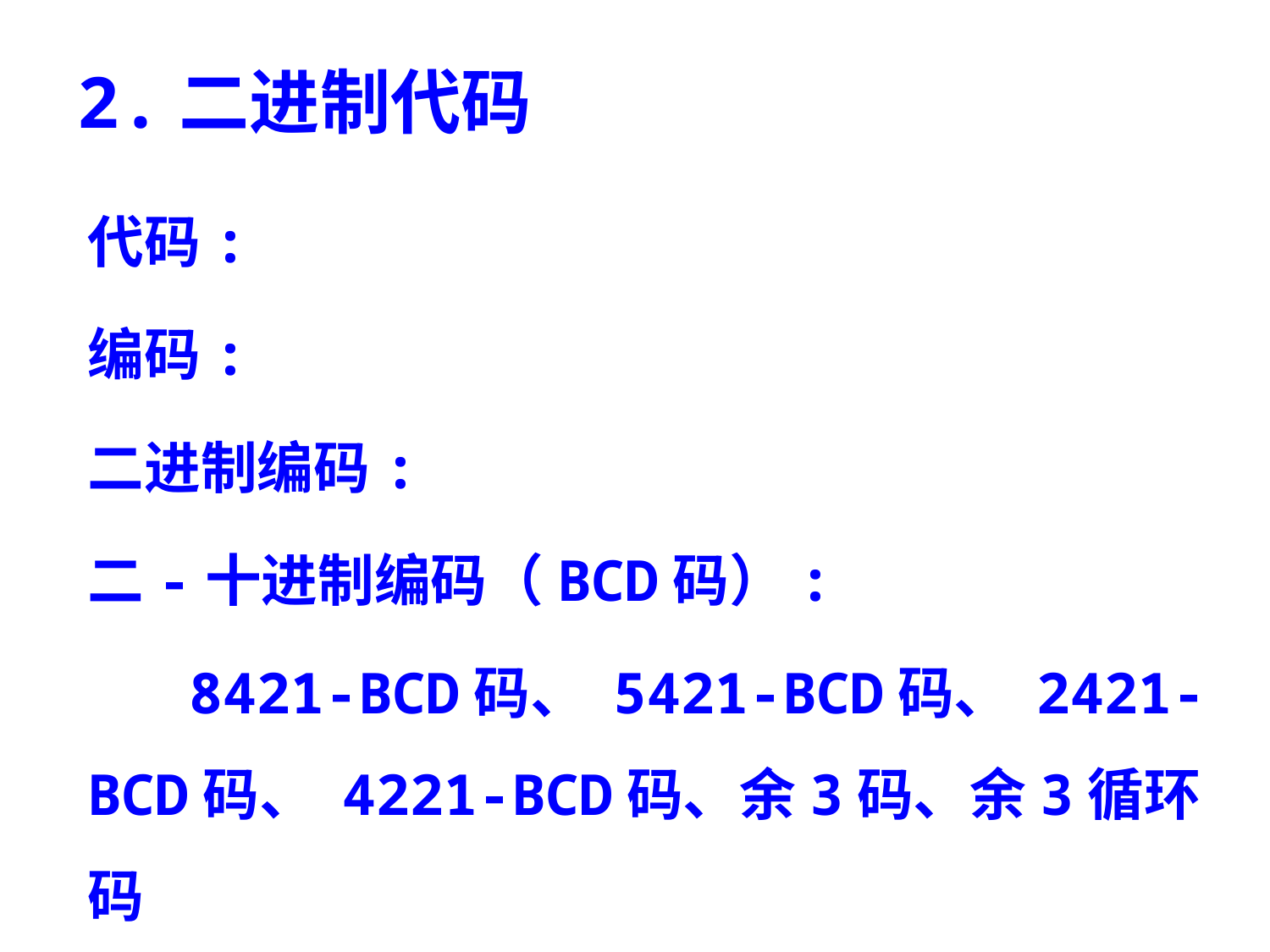

# 2.二进制代码
代码:
编码:
二进制编码:
二-十进制编码（BCD码）:
   8421-BCD码、 5421-BCD码、 2421-BCD码、 4221-BCD码、余3码、余3循环码